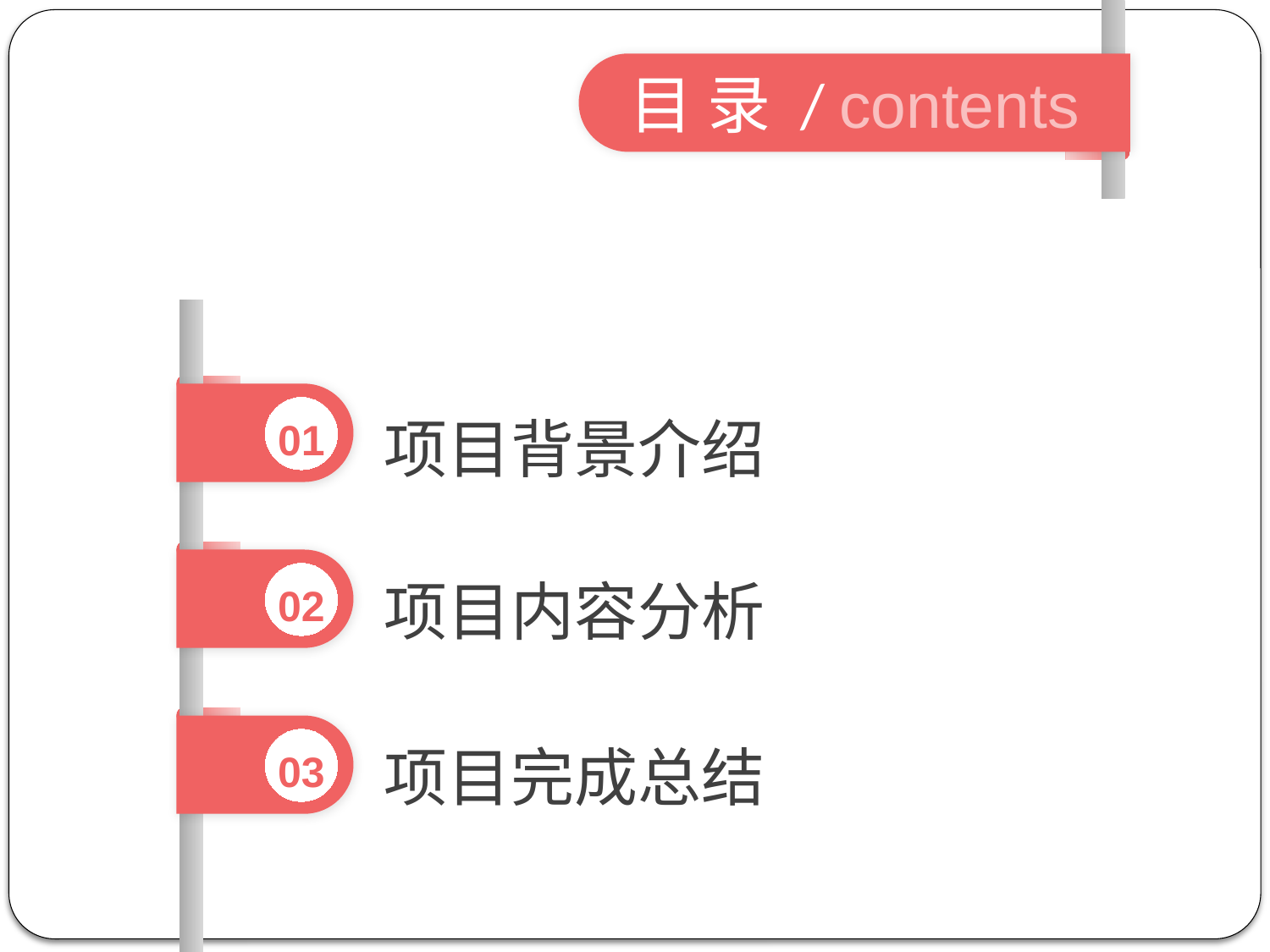

目 录 / contents

项目背景介绍

01
项目内容分析

02
项目完成总结

03